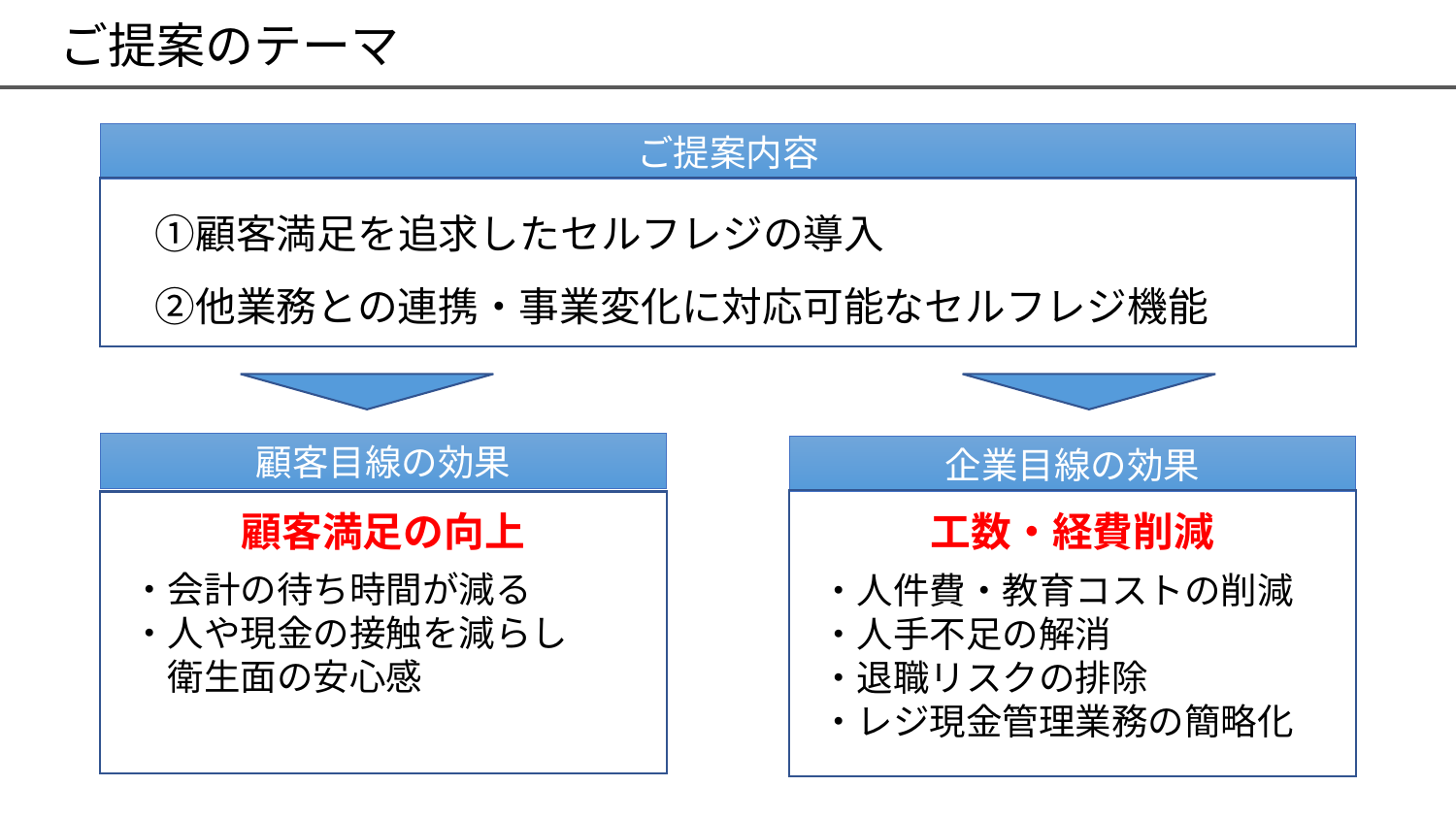

# ご提案のテーマ
ご提案内容
　①顧客満足を追求したセルフレジの導入
　②他業務との連携・事業変化に対応可能なセルフレジ機能

顧客目線の効果
 ・会計の待ち時間が減る
 ・人や現金の接触を減らし
 　衛生面の安心感
企業目線の効果

 ・人件費・教育コストの削減
 ・人手不足の解消
 ・退職リスクの排除
 ・レジ現金管理業務の簡略化
顧客満足の向上
工数・経費削減